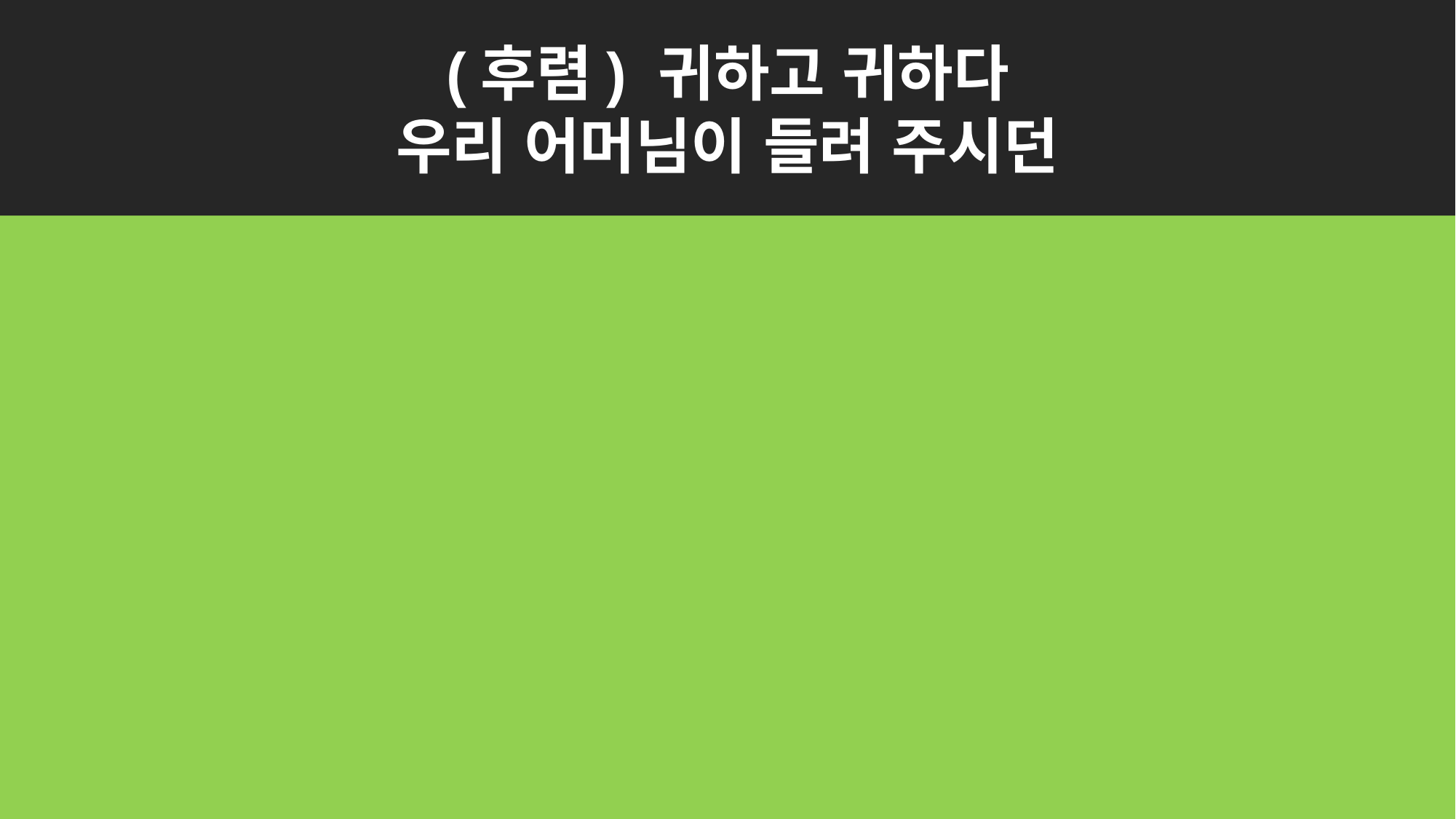

(후렴) 귀하고 귀하다
우리 어머님이 들려 주시던